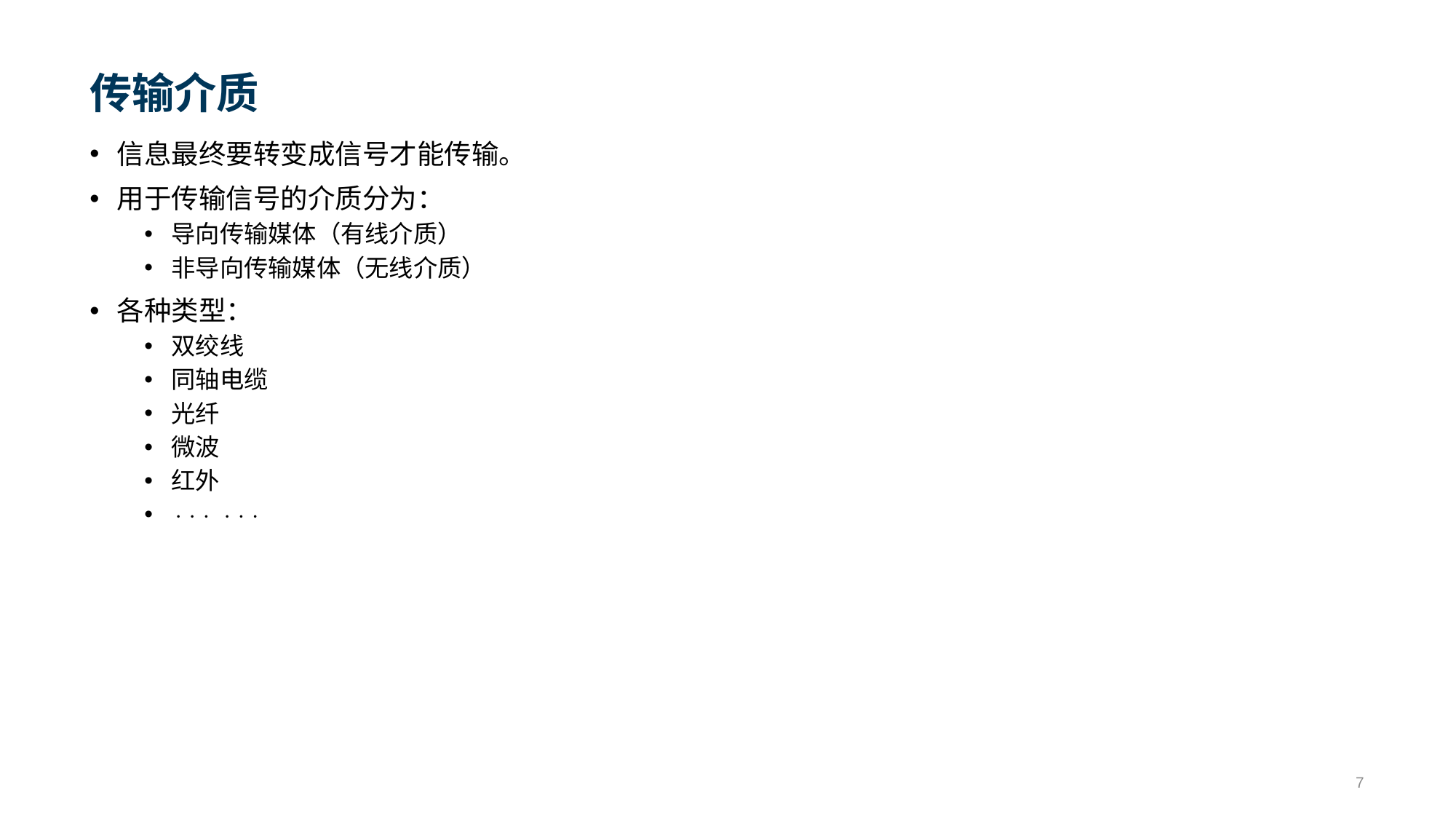

# 传输介质
信息最终要转变成信号才能传输。
用于传输信号的介质分为：
导向传输媒体（有线介质）
非导向传输媒体（无线介质）
各种类型：
双绞线
同轴电缆
光纤
微波
红外
⋅⋅⋅ ⋅⋅⋅
7